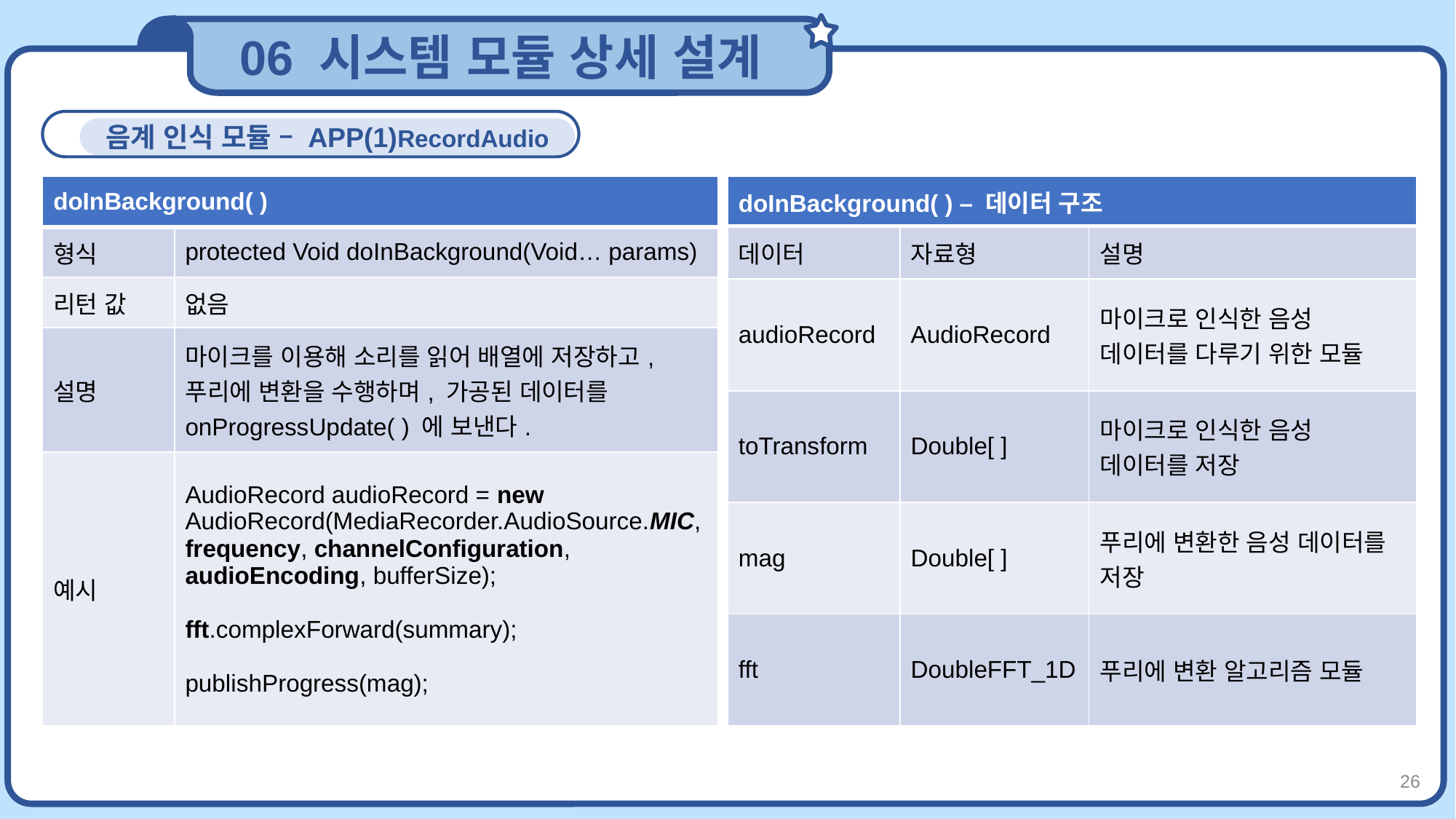

06 시스템 모듈 상세 설계

CONTENTS
음계 인식 모듈 – APP(1)RecordAudio
| doInBackground( ) |  |
| --- | --- |
| 형식 | protected Void doInBackground(Void… params) |
| 리턴 값 | 없음 |
| 설명 | 마이크를 이용해 소리를 읽어 배열에 저장하고, 푸리에 변환을 수행하며, 가공된 데이터를 onProgressUpdate( ) 에 보낸다. |
| 예시 | AudioRecord audioRecord = new AudioRecord(MediaRecorder.AudioSource.MIC, frequency, channelConfiguration, audioEncoding, bufferSize); fft.complexForward(summary); publishProgress(mag); |
| doInBackground( ) – 데이터 구조 |  |  |
| --- | --- | --- |
| 데이터 | 자료형 | 설명 |
| audioRecord | AudioRecord | 마이크로 인식한 음성 데이터를 다루기 위한 모듈 |
| toTransform | Double[ ] | 마이크로 인식한 음성 데이터를 저장 |
| mag | Double[ ] | 푸리에 변환한 음성 데이터를 저장 |
| fft | DoubleFFT\_1D | 푸리에 변환 알고리즘 모듈 |
26